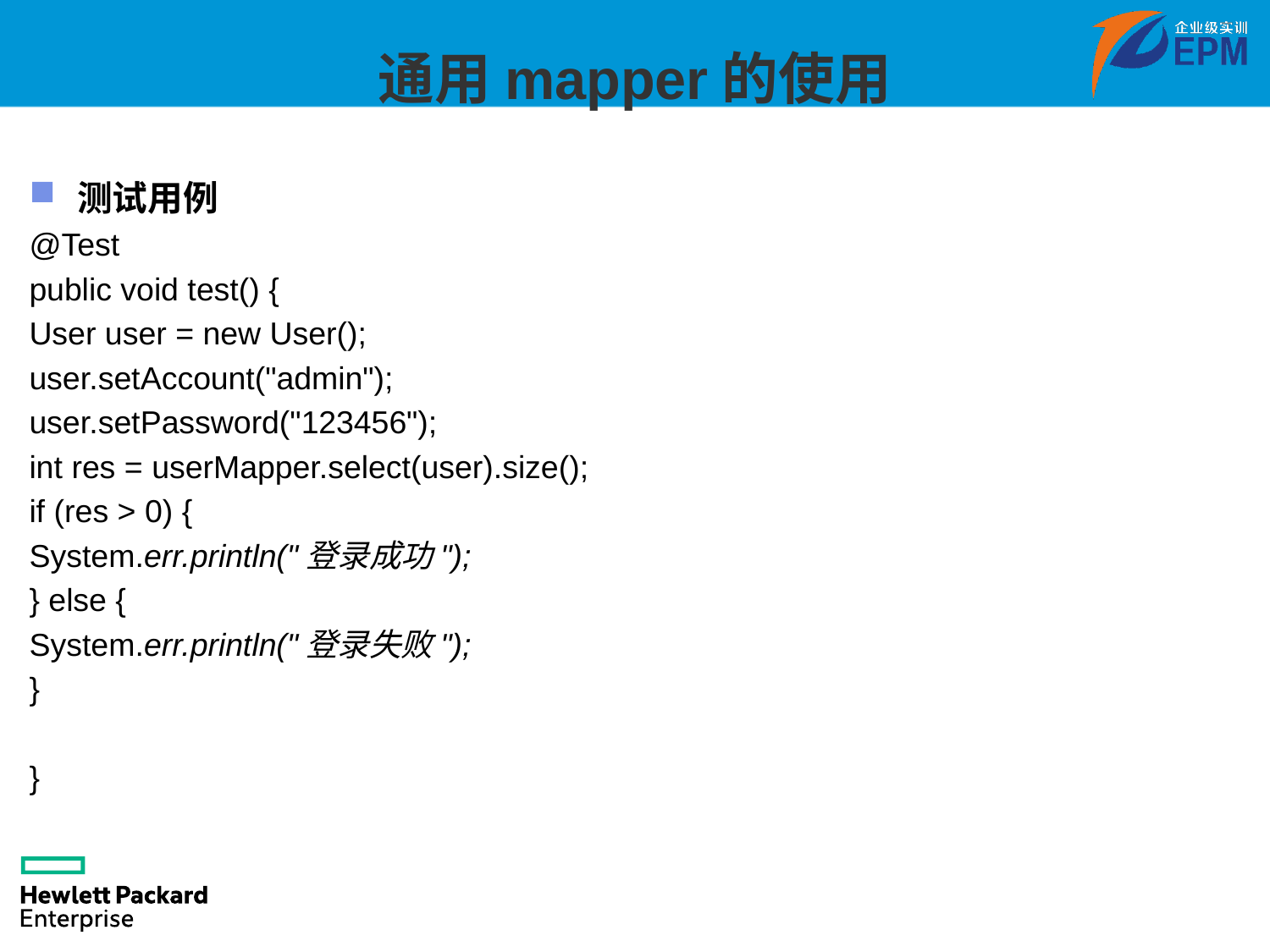

# 通用mapper的使用
测试用例
@Test
public void test() {
User user = new User();
user.setAccount("admin");
user.setPassword("123456");
int res = userMapper.select(user).size();
if (res > 0) {
System.err.println("登录成功");
} else {
System.err.println("登录失败");
}

}